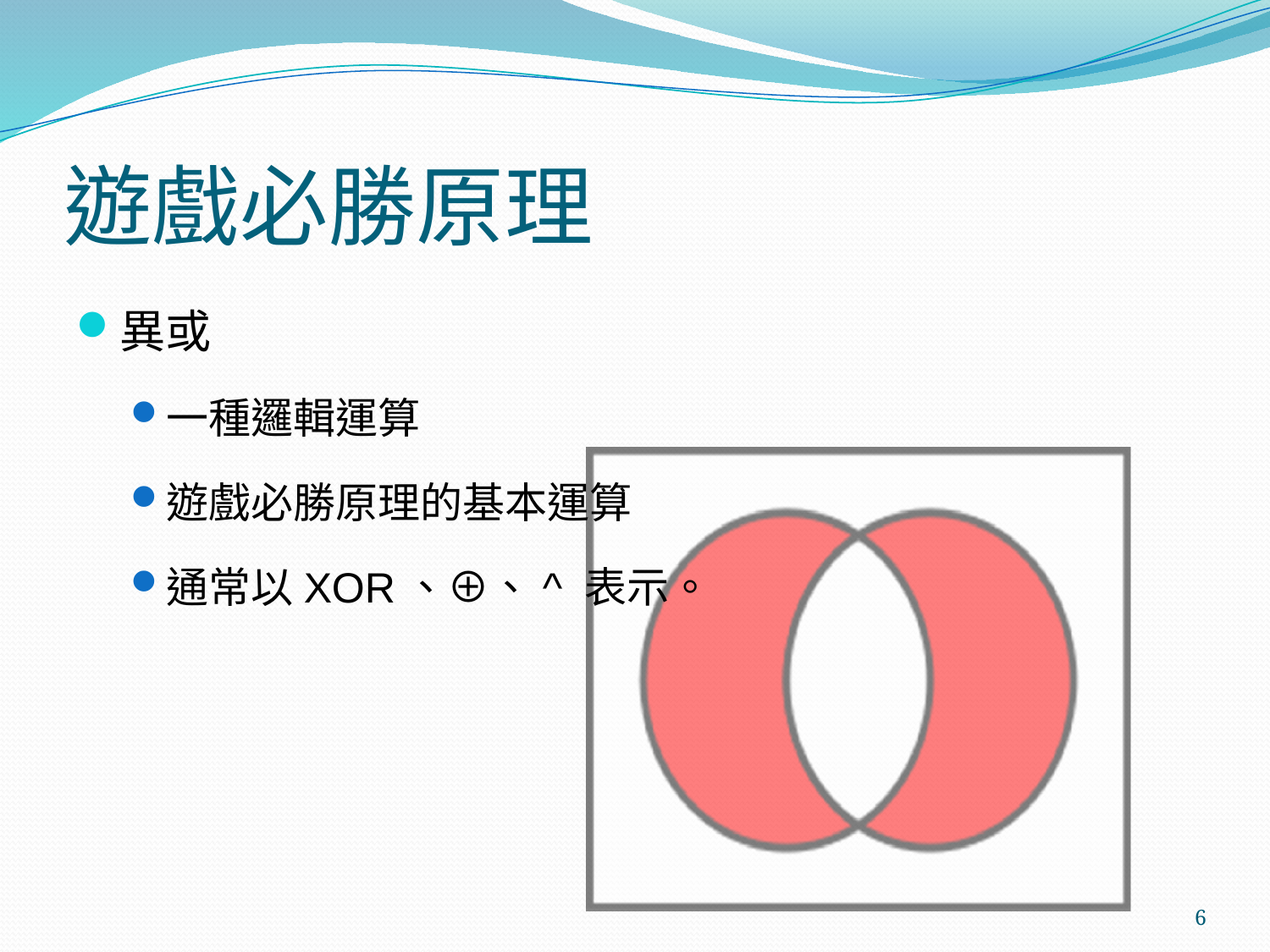

# 遊戲必勝原理
異或
一種邏輯運算
遊戲必勝原理的基本運算
通常以XOR、⊕、^ 表示。

6